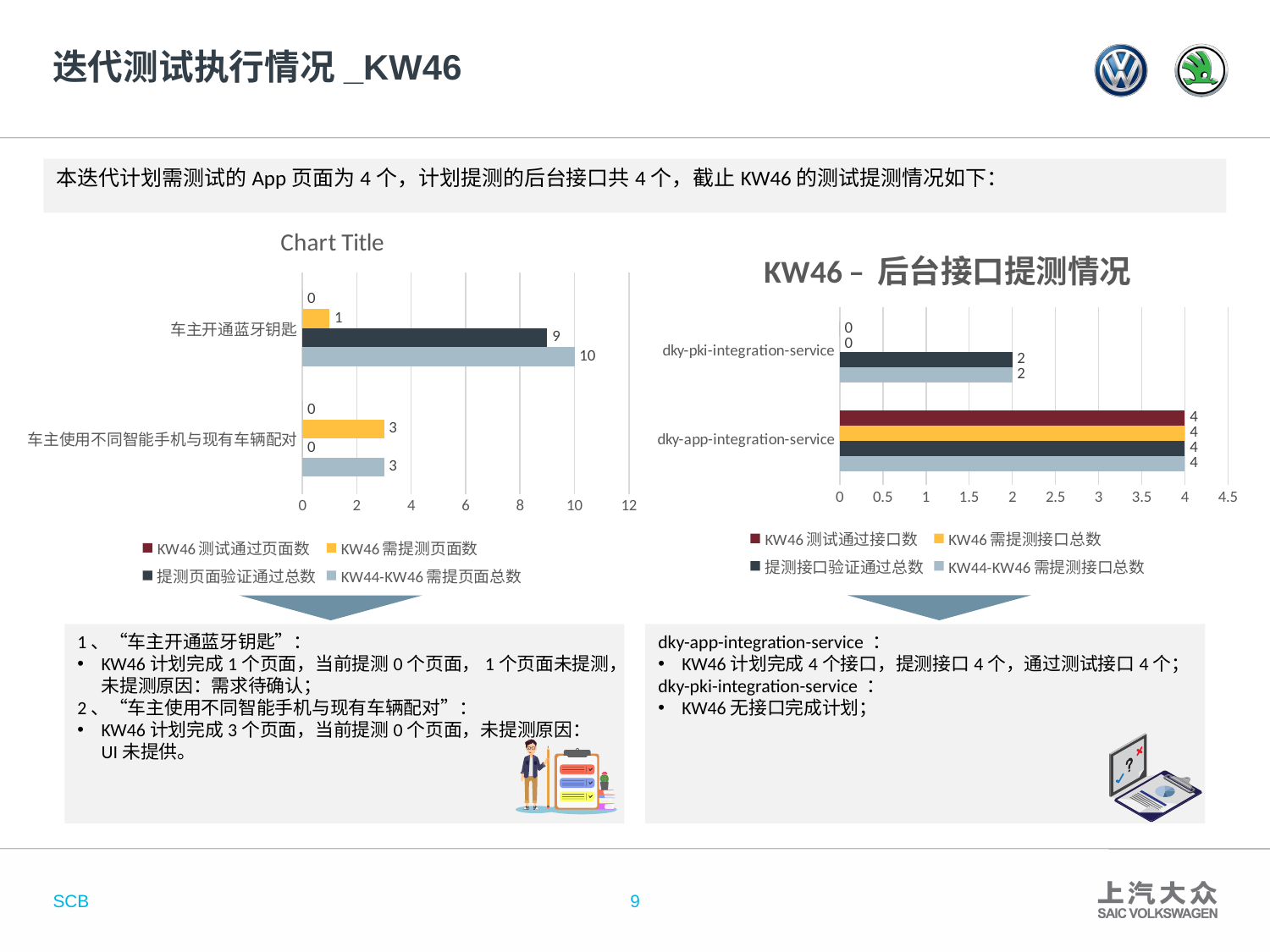

# 迭代测试执行情况_KW46
本迭代计划需测试的App页面为4个，计划提测的后台接口共4个，截止KW46的测试提测情况如下：

### Chart:

| Category | KW44-KW46需提页面总数 | 提测页面验证通过总数 | KW46需提测页面数 | KW46测试通过页面数 |
|---|---|---|---|---|
| 车主使用不同智能手机与现有车辆配对 | 3.0 | 0.0 | 3.0 | 0.0 |
| 车主开通蓝牙钥匙 | 10.0 | 9.0 | 1.0 | 0.0 |

### Chart: KW46 – 后台接口提测情况

| Category | KW44-KW46需提测接口总数 | 提测接口验证通过总数 | KW46需提测接口总数 | KW46测试通过接口数 |
|---|---|---|---|---|
| dky-app-integration-service | 4.0 | 4.0 | 4.0 | 4.0 |
| dky-pki-integration-service | 2.0 | 2.0 | 0.0 | 0.0 |

1、“车主开通蓝牙钥匙”：
KW46计划完成1个页面，当前提测0个页面，1个页面未提测，未提测原因：需求待确认；
2、“车主使用不同智能手机与现有车辆配对”：
KW46计划完成3个页面，当前提测0个页面，未提测原因：UI未提供。
dky-app-integration-service ：
KW46计划完成4个接口，提测接口4个，通过测试接口4个；
dky-pki-integration-service ：
KW46无接口完成计划；